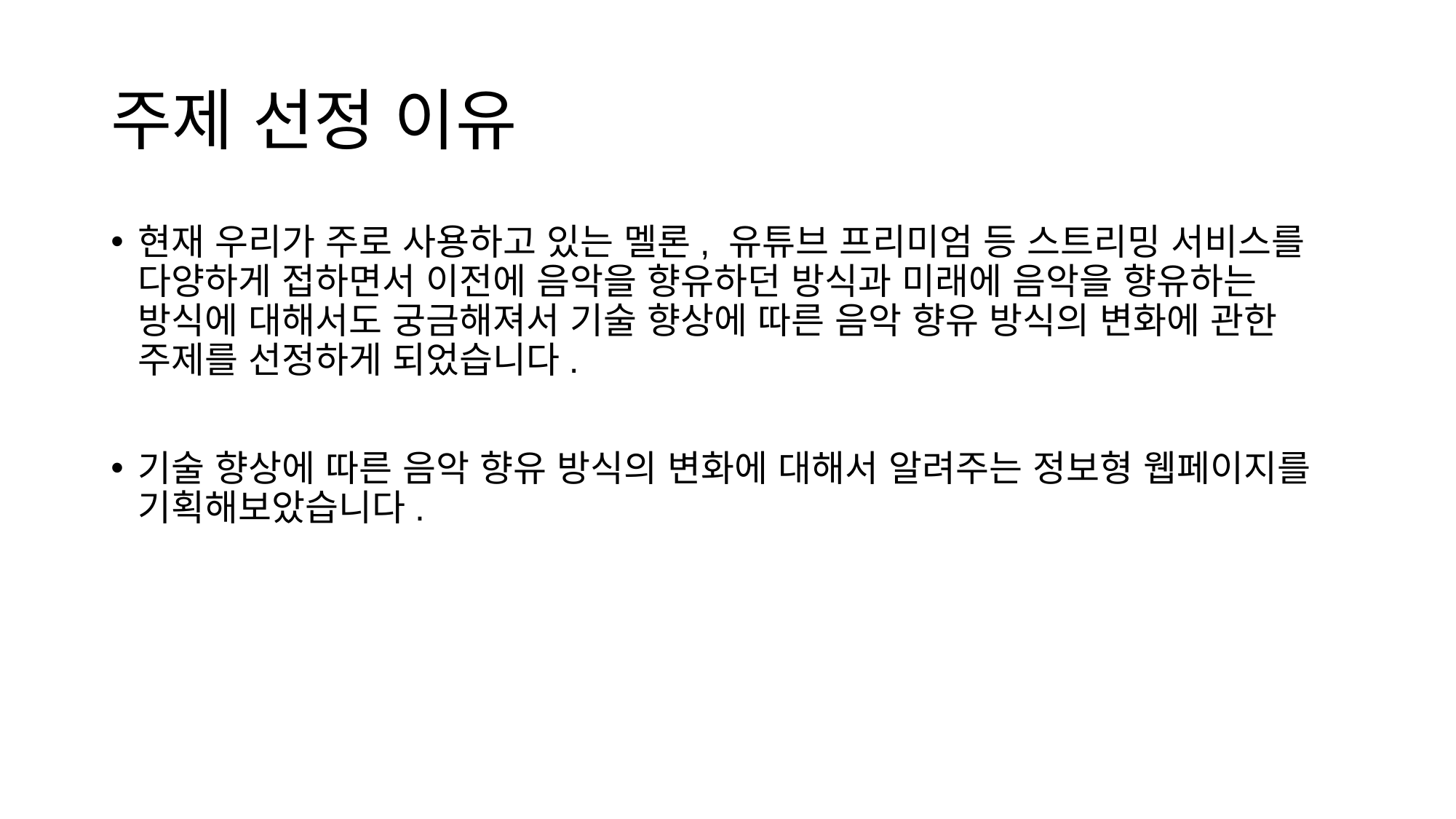

# 주제 선정 이유
현재 우리가 주로 사용하고 있는 멜론, 유튜브 프리미엄 등 스트리밍 서비스를 다양하게 접하면서 이전에 음악을 향유하던 방식과 미래에 음악을 향유하는 방식에 대해서도 궁금해져서 기술 향상에 따른 음악 향유 방식의 변화에 관한 주제를 선정하게 되었습니다.

기술 향상에 따른 음악 향유 방식의 변화에 대해서 알려주는 정보형 웹페이지를 기획해보았습니다.